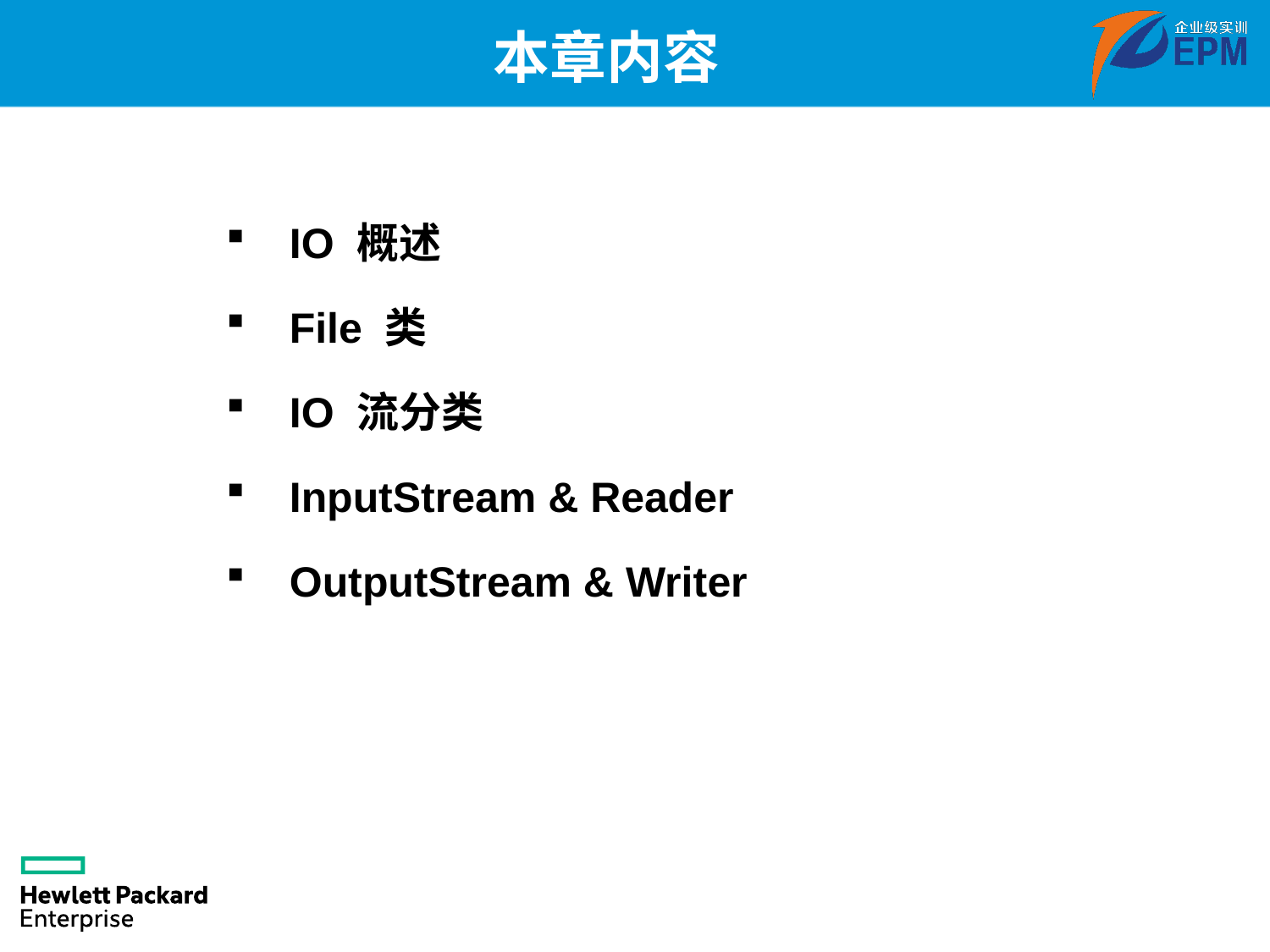

# 本章内容
IO 概述
File 类
IO 流分类
InputStream & Reader
OutputStream & Writer